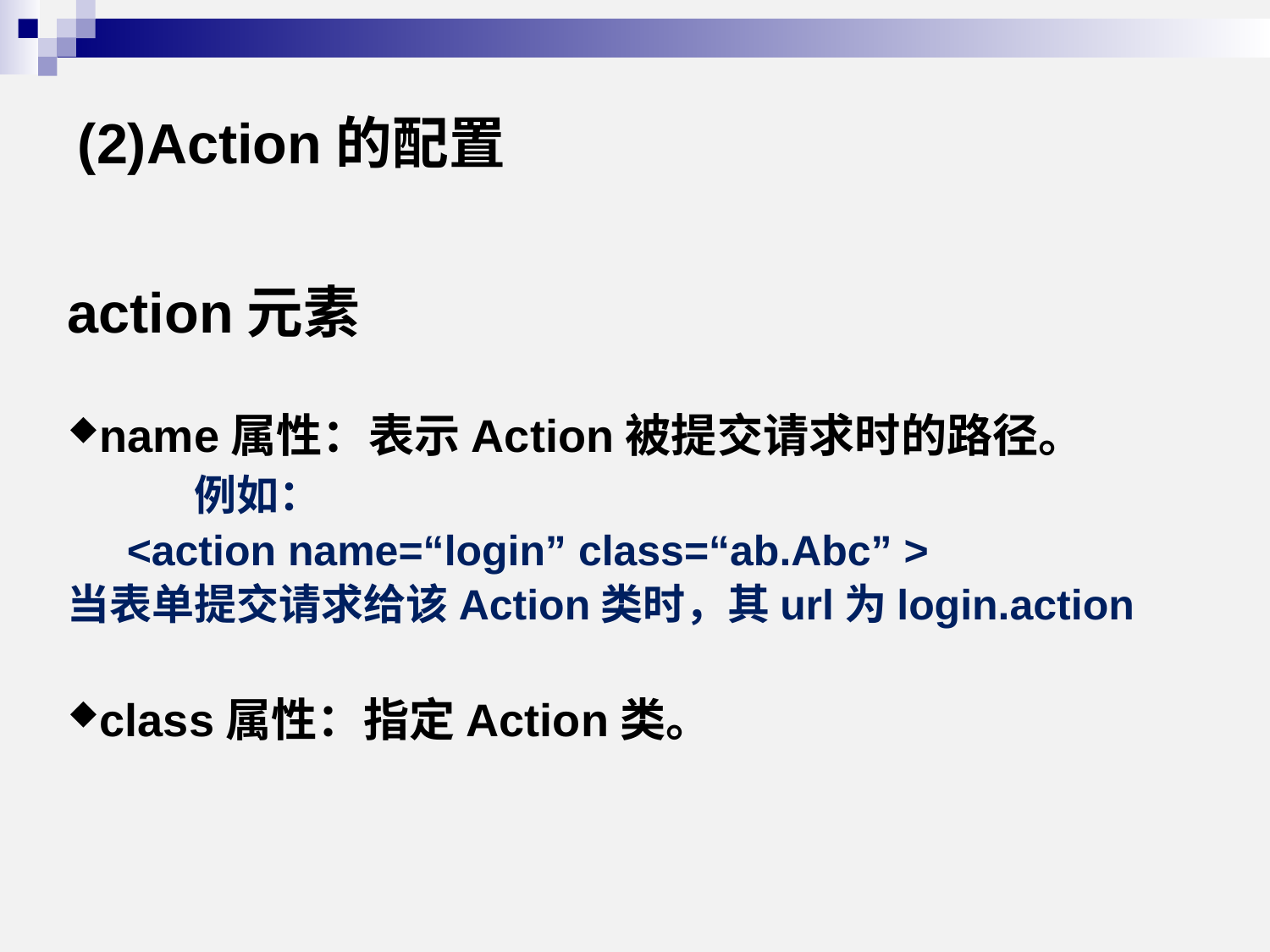

(2)Action的配置
action元素

name属性：表示Action被提交请求时的路径。
	例如：
     <action name=“login” class=“ab.Abc” >
当表单提交请求给该Action类时，其url为login.action

class属性：指定Action类。

19